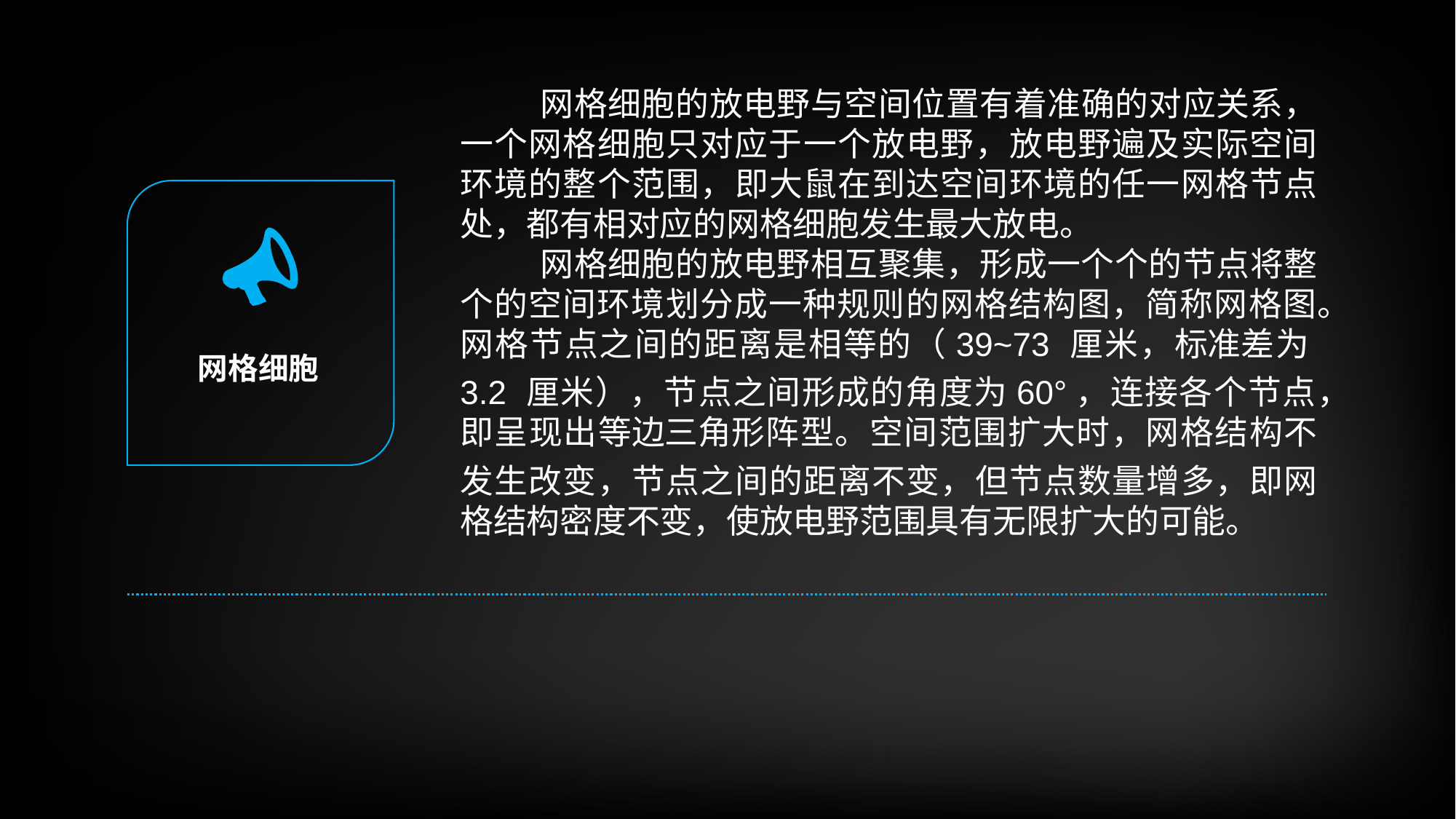

网格细胞的放电野与空间位置有着准确的对应关系，一个网格细胞只对应于一个放电野，放电野遍及实际空间环境的整个范围，即大鼠在到达空间环境的任一网格节点处，都有相对应的网格细胞发生最大放电。
         网格细胞的放电野相互聚集，形成一个个的节点将整个的空间环境划分成一种规则的网格结构图，简称网格图。网格节点之间的距离是相等的（39~73 厘米，标准差为3.2 厘米），节点之间形成的角度为60°，连接各个节点，即呈现出等边三角形阵型。空间范围扩大时，网格结构不发生改变，节点之间的距离不变，但节点数量增多，即网格结构密度不变，使放电野范围具有无限扩大的可能。

网格细胞